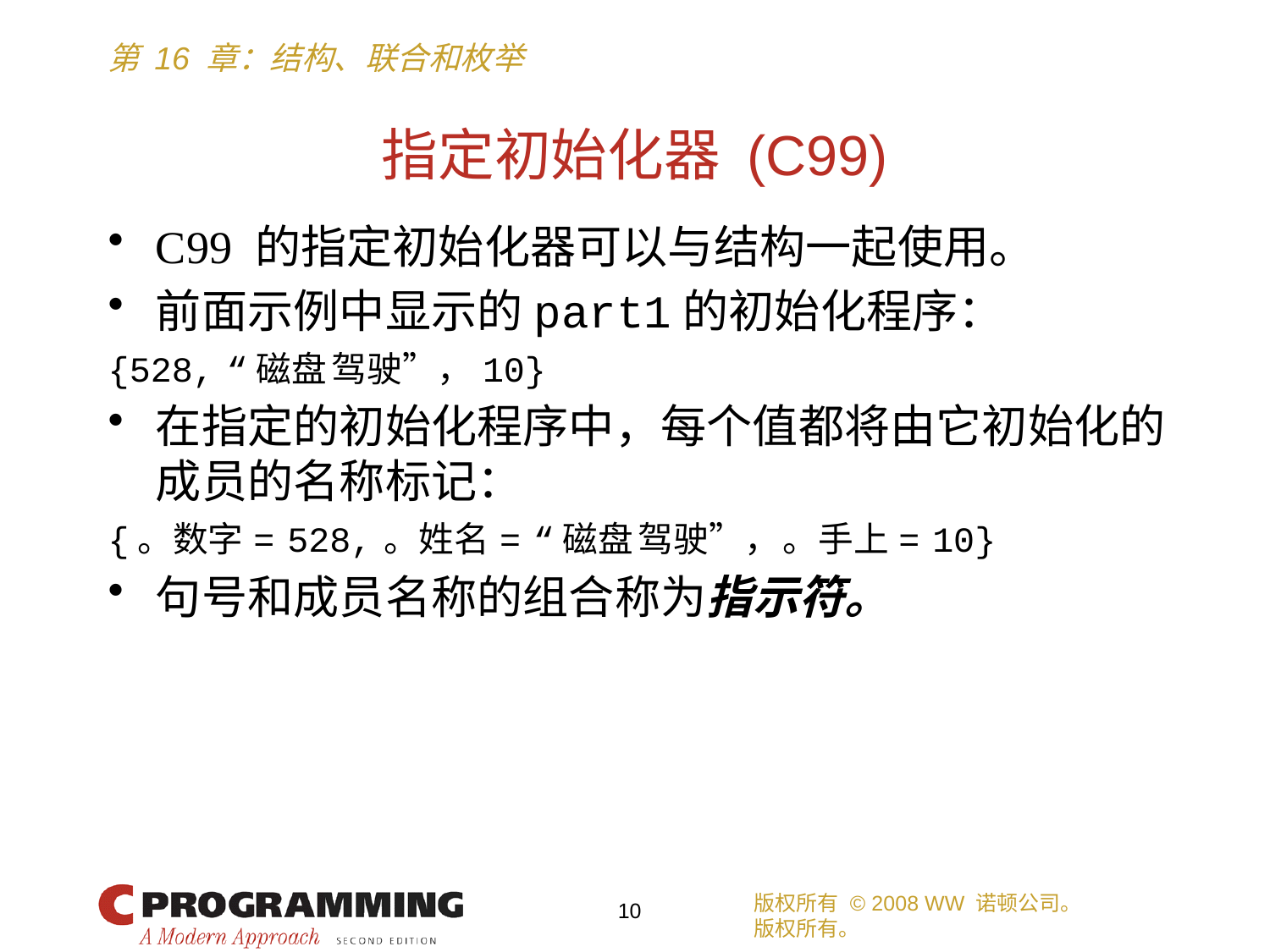

# 指定初始化器 (C99)
C99 的指定初始化器可以与结构一起使用。
前面示例中显示的part1的初始化程序：
{528, “磁盘 驾驶”， 10}
在指定的初始化程序中，每个值都将由它初始化的成员的名称标记：
{。数字 = 528, 。姓名 = “磁盘 驾驶”， 。手上 = 10}
句号和成员名称的组合称为指示符。
版权所有 © 2008 WW 诺顿公司。
版权所有。
10